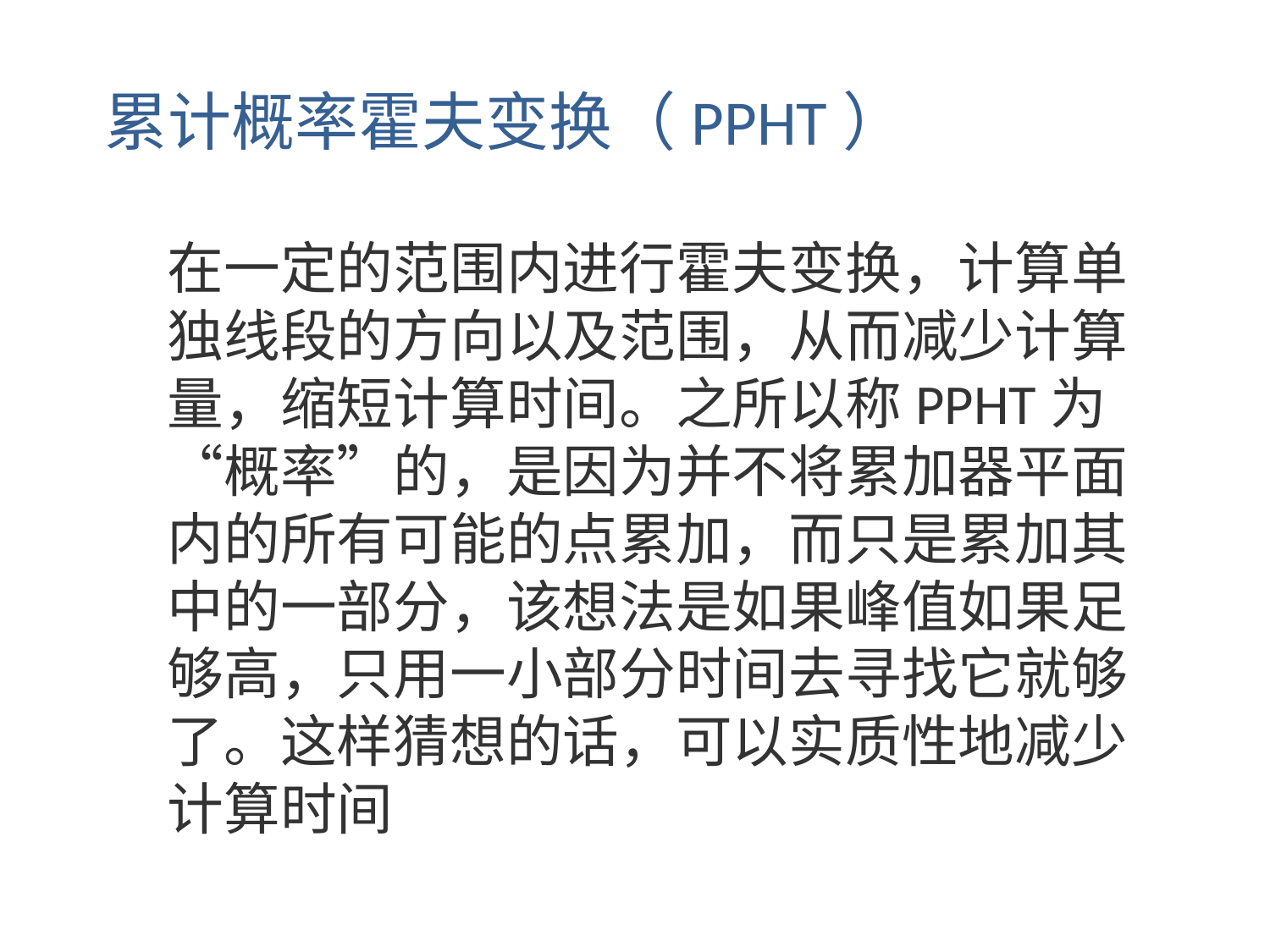

累计概率霍夫变换（PPHT）
在一定的范围内进行霍夫变换，计算单独线段的方向以及范围，从而减少计算量，缩短计算时间。之所以称PPHT为“概率”的，是因为并不将累加器平面内的所有可能的点累加，而只是累加其中的一部分，该想法是如果峰值如果足够高，只用一小部分时间去寻找它就够了。这样猜想的话，可以实质性地减少计算时间